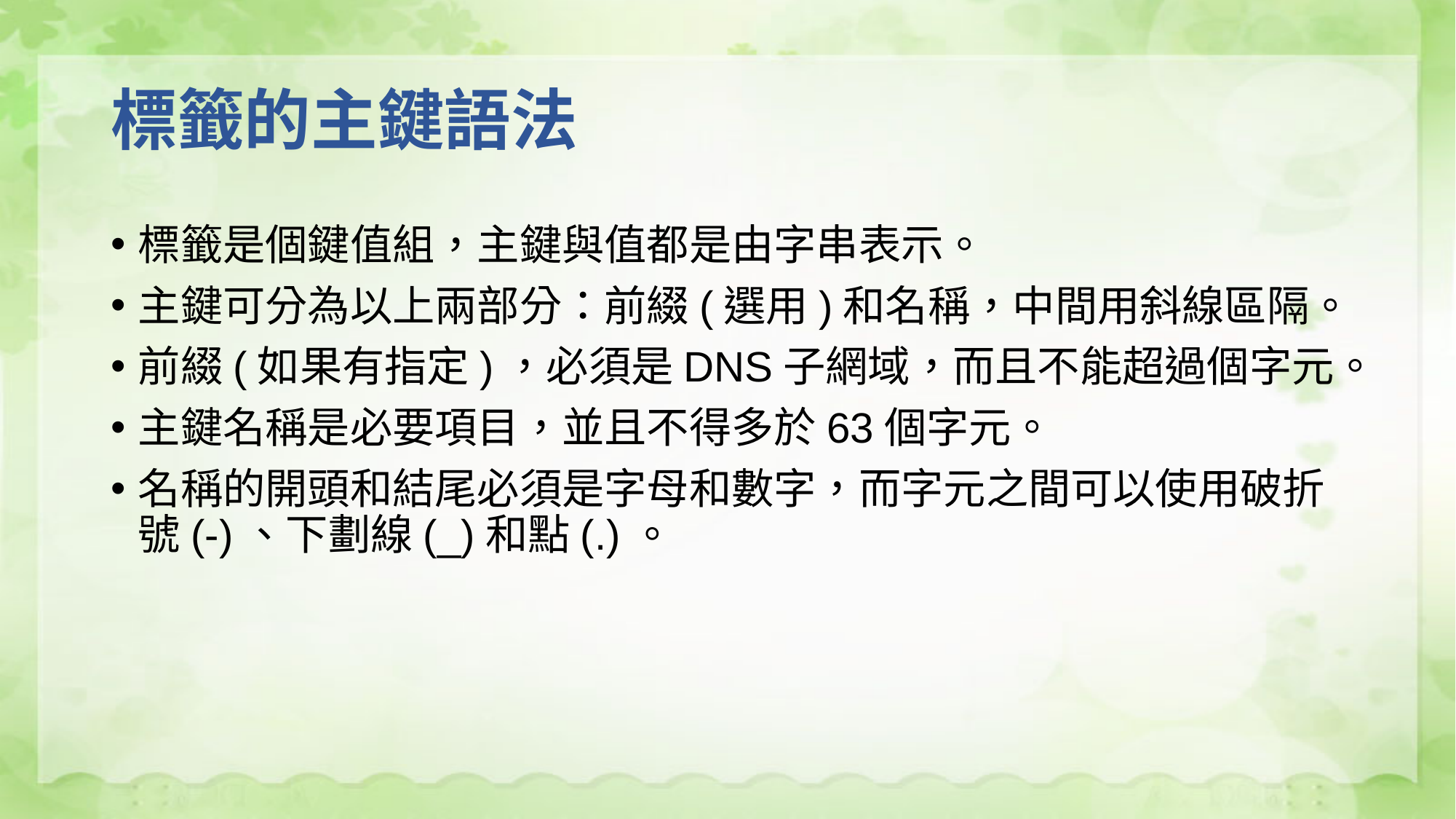

# 標籤的主鍵語法
標籤是個鍵值組，主鍵與值都是由字串表示。
主鍵可分為以上兩部分：前綴(選用)和名稱，中間用斜線區隔。
前綴(如果有指定)，必須是DNS子網域，而且不能超過個字元。
主鍵名稱是必要項目，並且不得多於63個字元。
名稱的開頭和結尾必須是字母和數字，而字元之間可以使用破折號(-)、下劃線(_)和點(.)。